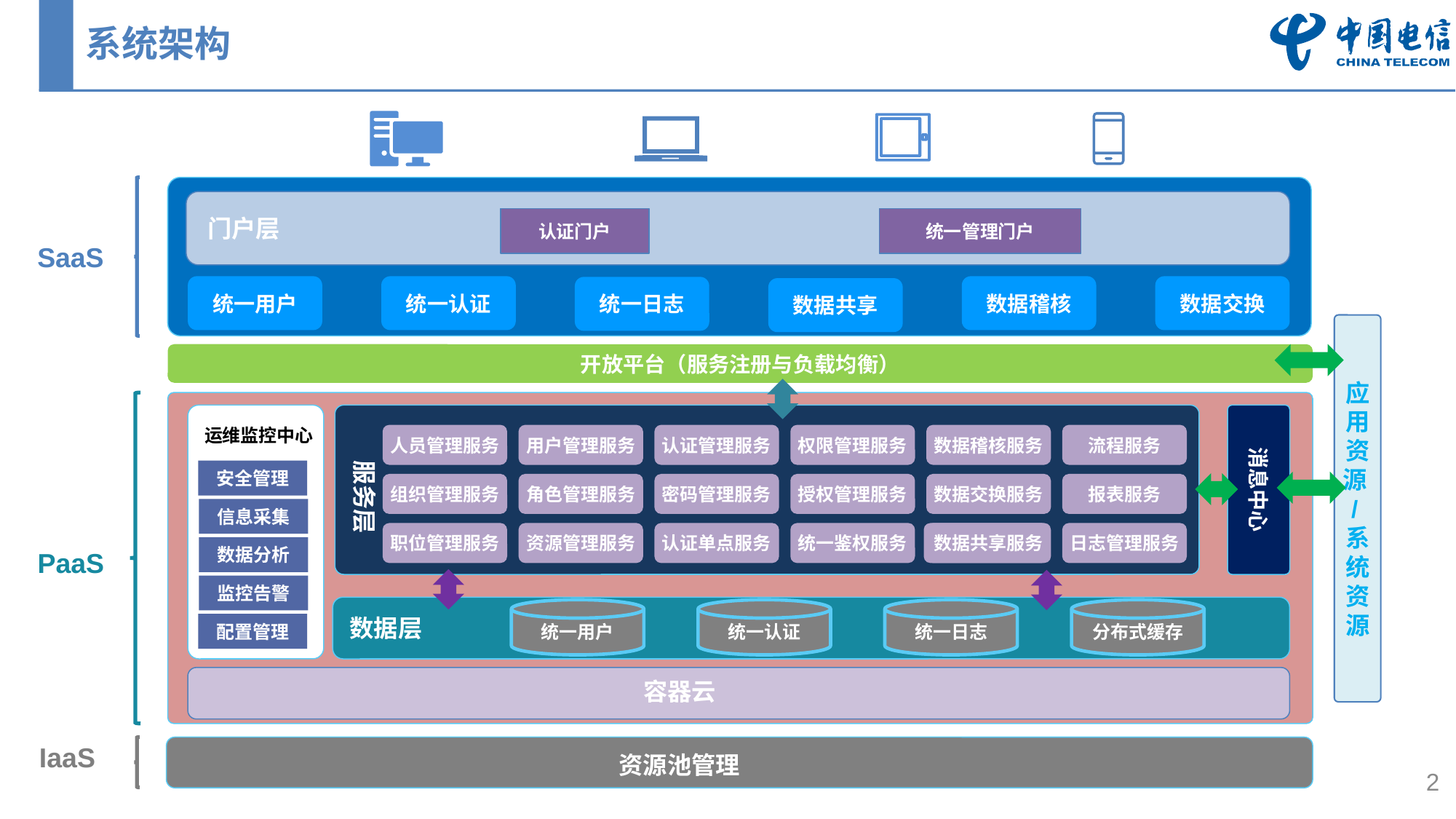

# 系统架构

门户层
认证门户
统一管理门户
SaaS
统一用户
统一认证
数据稽核
数据交换
统一日志
数据共享
应用
资源/系统资源
开放平台（服务注册与负载均衡）

消息中心
人员管理服务
用户管理服务
认证管理服务
权限管理服务
数据稽核服务
流程服务
服务层
安全管理

组织管理服务
角色管理服务
密码管理服务
授权管理服务
数据交换服务
报表服务
信息采集
职位管理服务
资源管理服务
认证单点服务
统一鉴权服务
数据共享服务
数据共享服务
日志管理服务
数据分析
PaaS

监控告警

统一用户
统一认证
统一日志
分布式缓存
数据层
配置管理

容器云
IaaS

资源池管理

运维监控中心
2